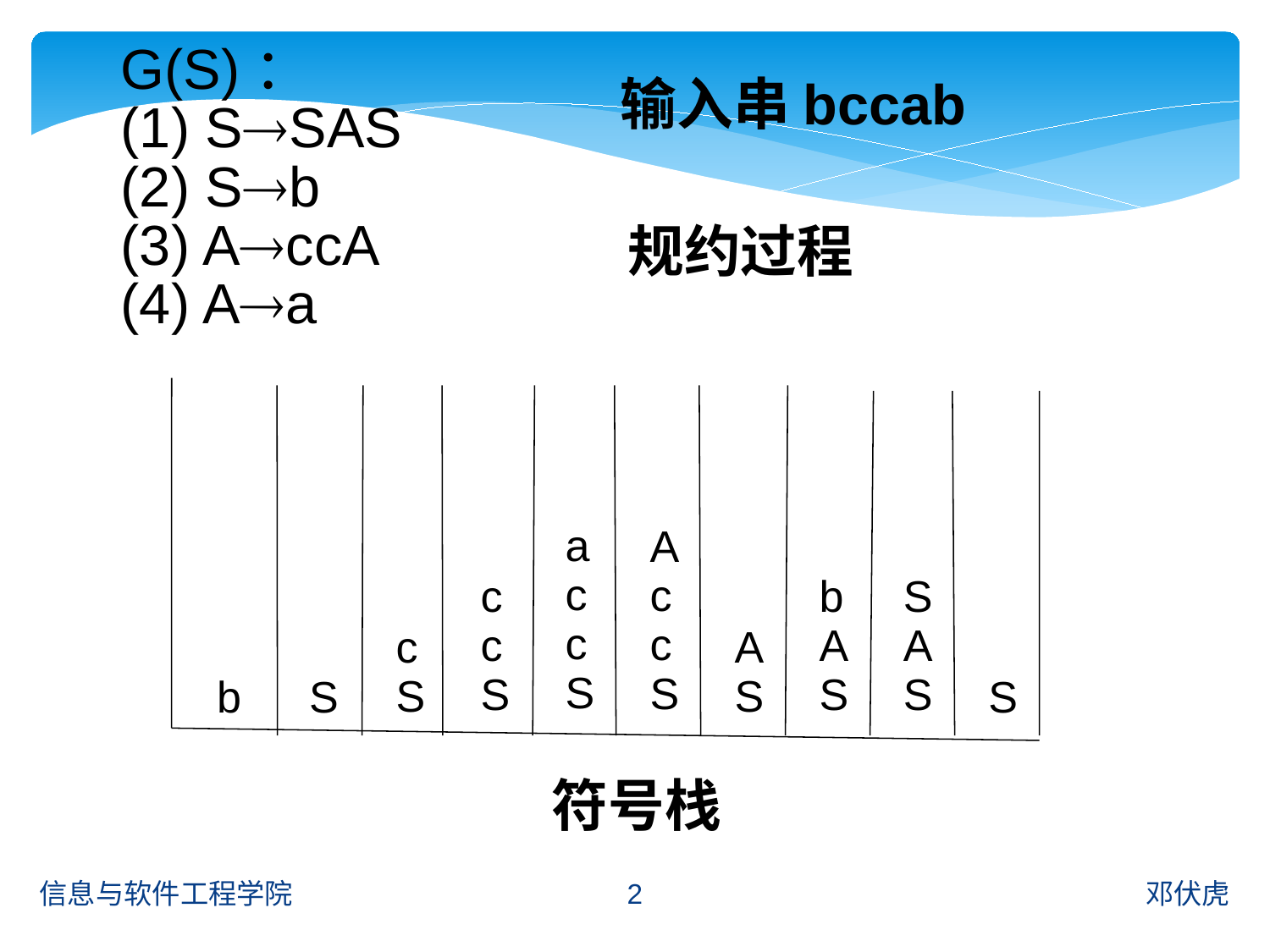

G(S)：
(1) S→SAS
(2) S→b
(3) A→ccA
(4) A→a
输入串bccab
规约过程

a
c
c
S
A
c
c
S
S
A
S
c
c
S
b
A
S
A
S
c
S
b
S
S

符号栈
信息与软件工程学院
2
邓伏虎